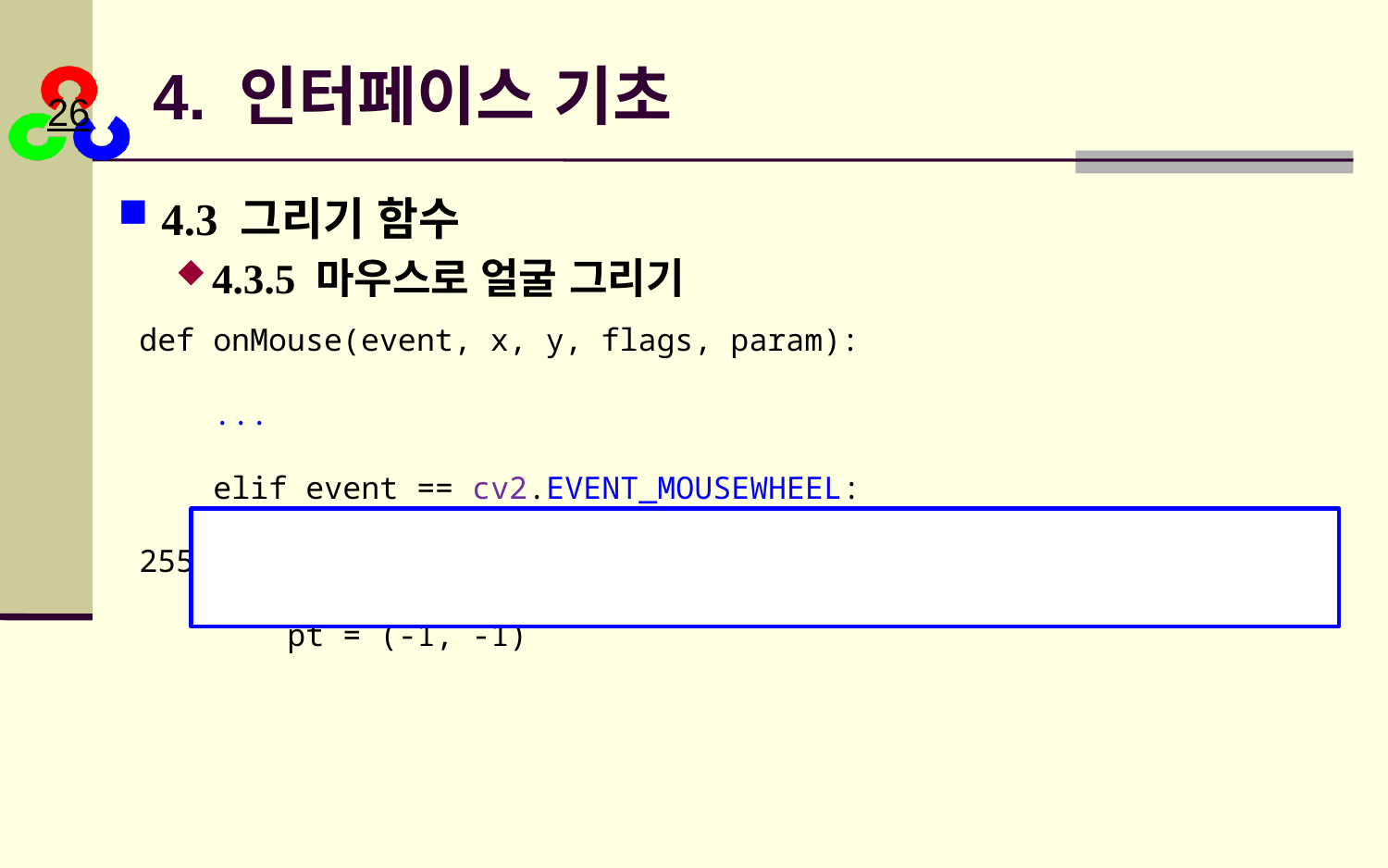

# 4. 인터페이스 기초
4.3 그리기 함수
4.3.5 마우스로 얼굴 그리기
def onMouse(event, x, y, flags, param):

    ...
    elif event == cv2.EVENT_MOUSEWHEEL:
        cv2.rectangle(image, (0, 0), (300, 300), (255, 255, 255), cv2.FILLED)
        cv2.imshow(title, image)
        pt = (-1, -1)